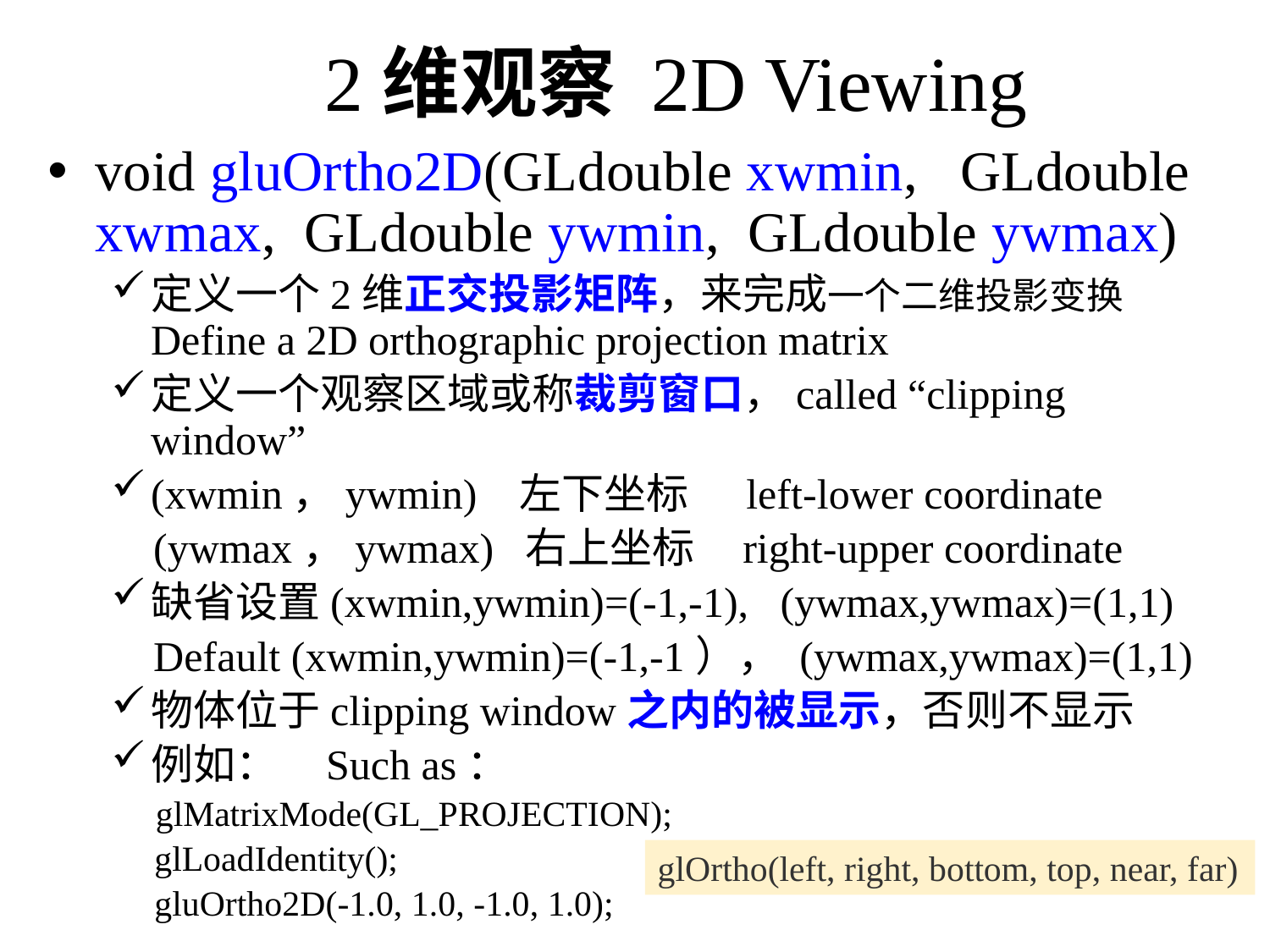

# 2维观察 2D Viewing
void gluOrtho2D(GLdouble xwmin,   GLdouble xwmax,  GLdouble ywmin,  GLdouble ywmax)
定义一个2维正交投影矩阵，来完成一个二维投影变换Define a 2D orthographic projection matrix
定义一个观察区域或称裁剪窗口，called “clipping window”
(xwmin，ywmin)   左下坐标     left-lower coordinate
    (ywmax，ywmax)  右上坐标    right-upper coordinate
缺省设置(xwmin,ywmin)=(-1,-1),   (ywmax,ywmax)=(1,1)
    Default (xwmin,ywmin)=(-1,-1）， (ywmax,ywmax)=(1,1)
物体位于clipping window之内的被显示，否则不显示
例如：    Such as：
     glMatrixMode(GL_PROJECTION);
            glLoadIdentity();
            gluOrtho2D(-1.0, 1.0, -1.0, 1.0);
glOrtho(left, right, bottom, top, near, far)